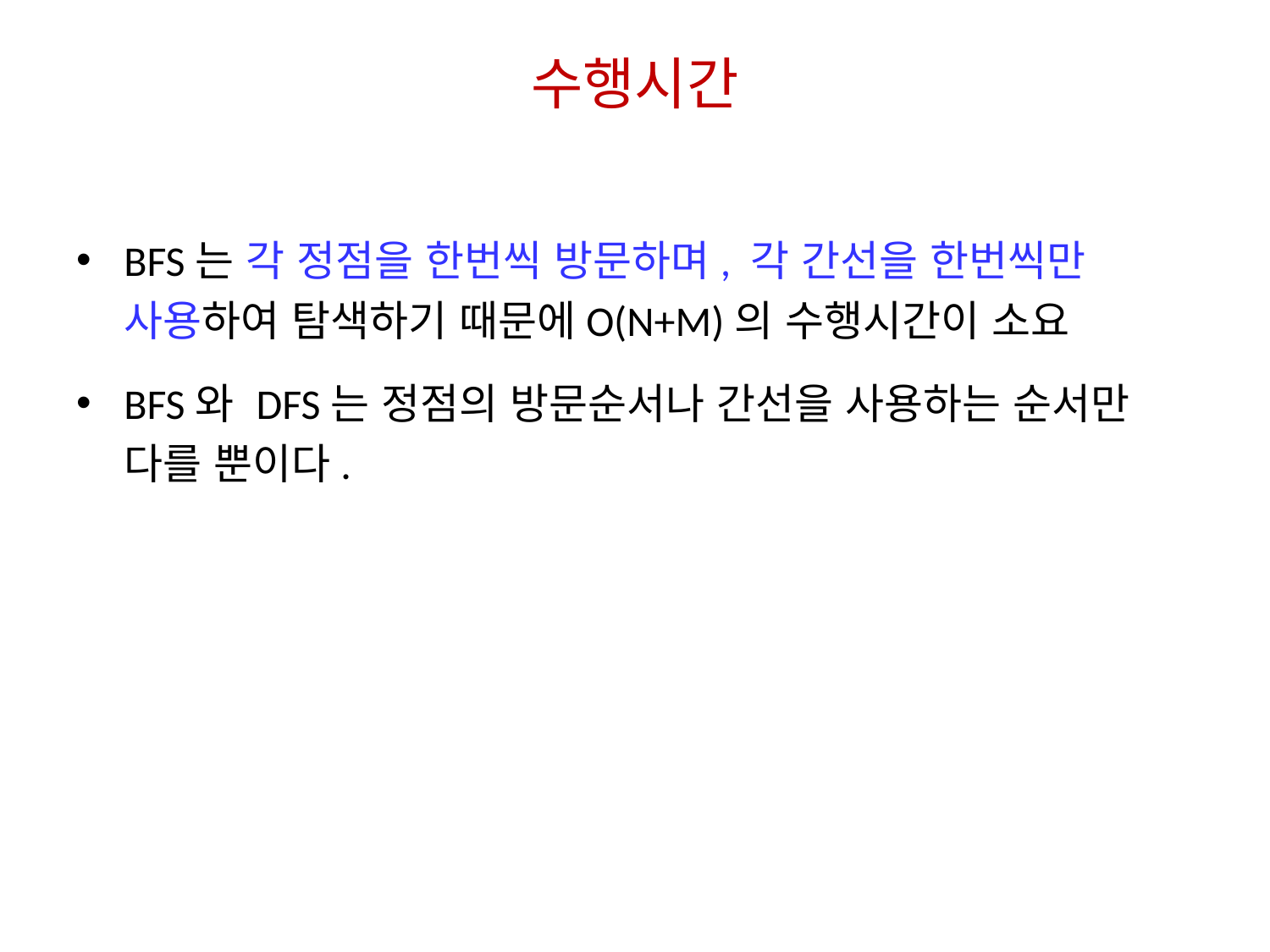

# 수행시간
BFS는 각 정점을 한번씩 방문하며, 각 간선을 한번씩만 사용하여 탐색하기 때문에O(N+M)의 수행시간이 소요
BFS와 DFS는 정점의 방문순서나 간선을 사용하는 순서만 다를 뿐이다.